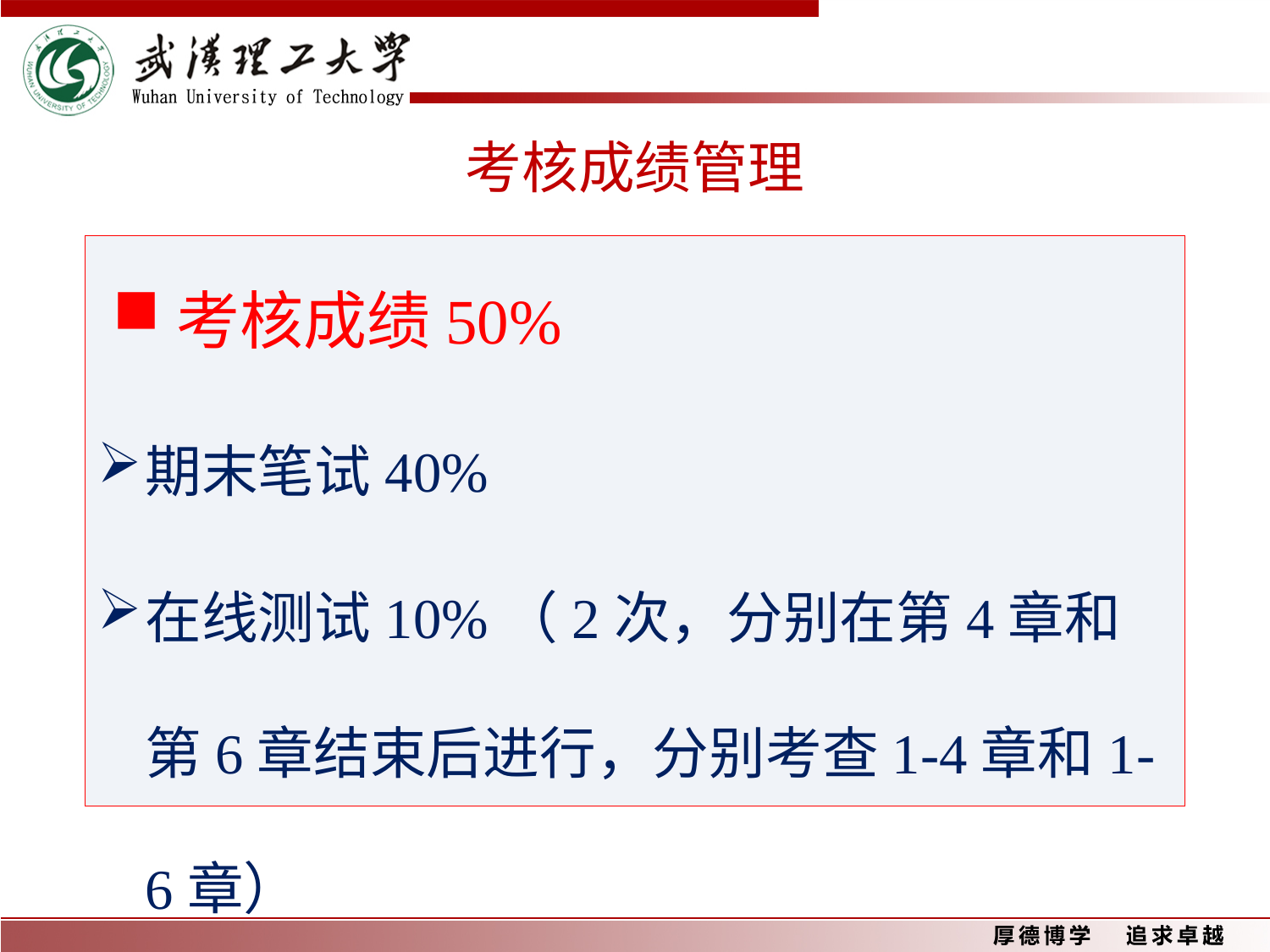

# 考核成绩管理
考核成绩50%
期末笔试40%
在线测试10%（2次，分别在第4章和第6章结束后进行，分别考查1-4章和1-6章）